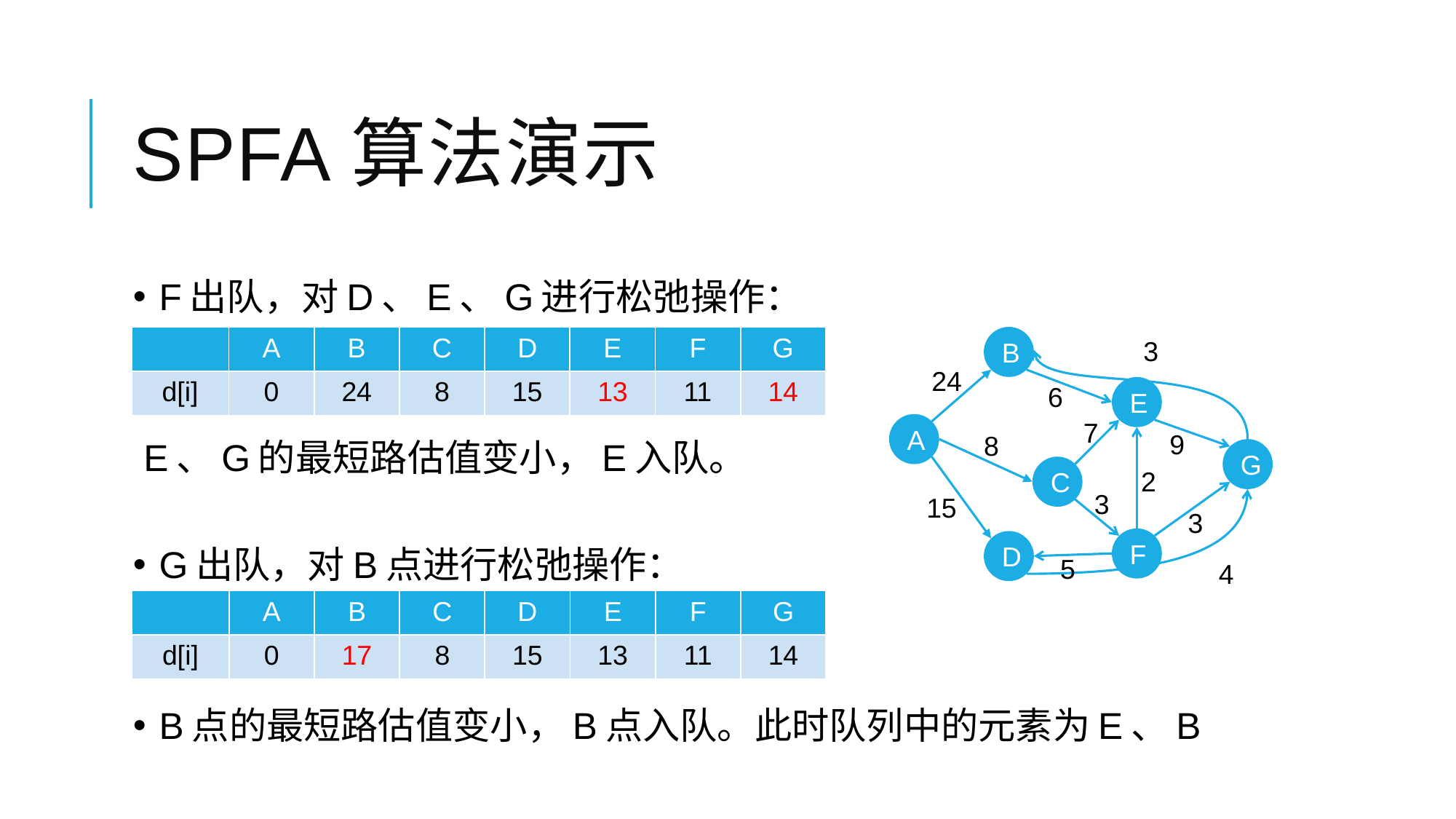

# SPFA算法演示
F出队，对D、E、G进行松弛操作：

 E、G的最短路估值变小，E入队。

G出队，对B点进行松弛操作：

B点的最短路估值变小，B点入队。此时队列中的元素为E、B
B
|  | A | B | C | D | E | F | G |
| --- | --- | --- | --- | --- | --- | --- | --- |
| d[i] | 0 | 24 | 8 | 15 | 13 | 11 | 14 |
3
24
6
E
7
A
9
8
G
C
2
3
15
3
F
D
5
4
|  | A | B | C | D | E | F | G |
| --- | --- | --- | --- | --- | --- | --- | --- |
| d[i] | 0 | 17 | 8 | 15 | 13 | 11 | 14 |